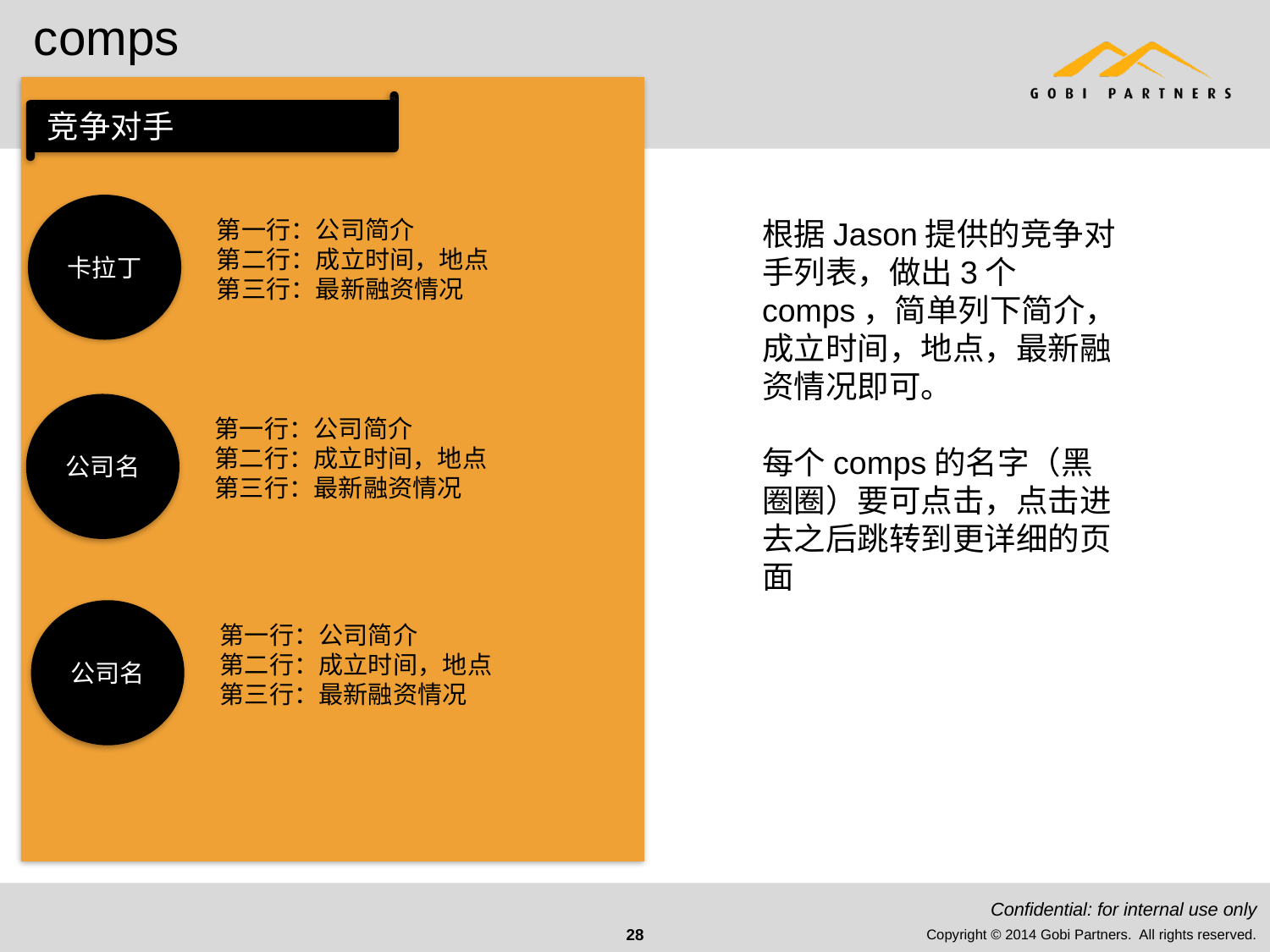

# comps

竞争对手
卡拉丁
第一行：公司简介
第二行：成立时间，地点
第三行：最新融资情况
根据Jason提供的竞争对手列表，做出3个comps，简单列下简介，成立时间，地点，最新融资情况即可。

每个comps的名字（黑圈圈）要可点击，点击进去之后跳转到更详细的页面
公司名
第一行：公司简介
第二行：成立时间，地点
第三行：最新融资情况
公司名
第一行：公司简介
第二行：成立时间，地点
第三行：最新融资情况